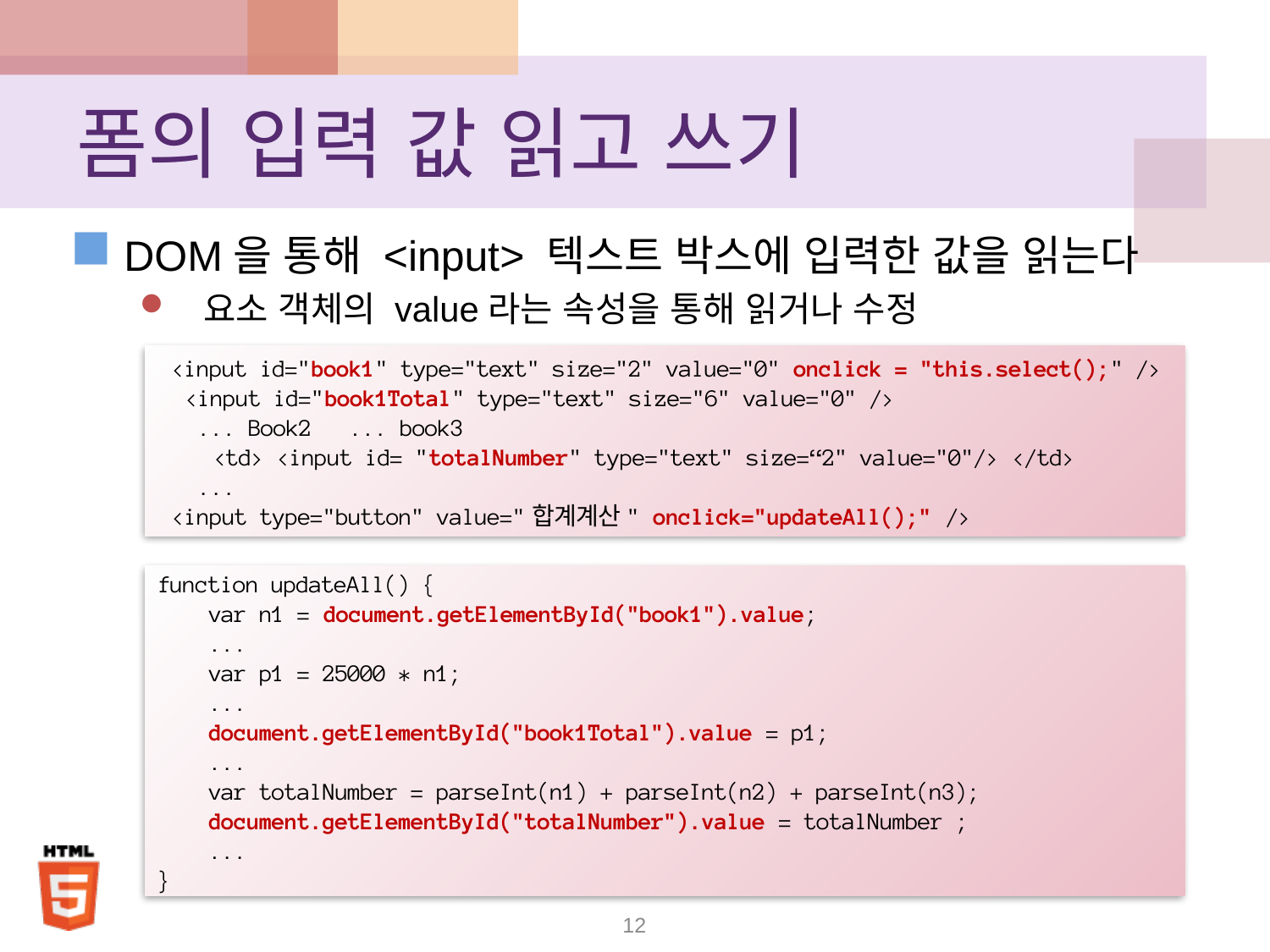

# 폼의 입력 값 읽고 쓰기
DOM을 통해 <input> 텍스트 박스에 입력한 값을 읽는다
요소 객체의 value라는 속성을 통해 읽거나 수정
<input id="book1" type="text" size="2" value="0" onclick = "this.select();" />
 <input id="book1Total" type="text" size="6" value="0" />
  ... Book2   ... book3
      <td> <input id= "totalNumber" type="text" size=“2" value="0"/> </td>
  ...
<input type="button" value="합계계산" onclick="updateAll();" />
function updateAll() {
    var n1 = document.getElementById("book1").value;
    ...
    var p1 = 25000 * n1;
    ...
    document.getElementById("book1Total").value = p1;
    ...
    var totalNumber = parseInt(n1) + parseInt(n2) + parseInt(n3);
    document.getElementById("totalNumber").value = totalNumber ;
    ...
}
12